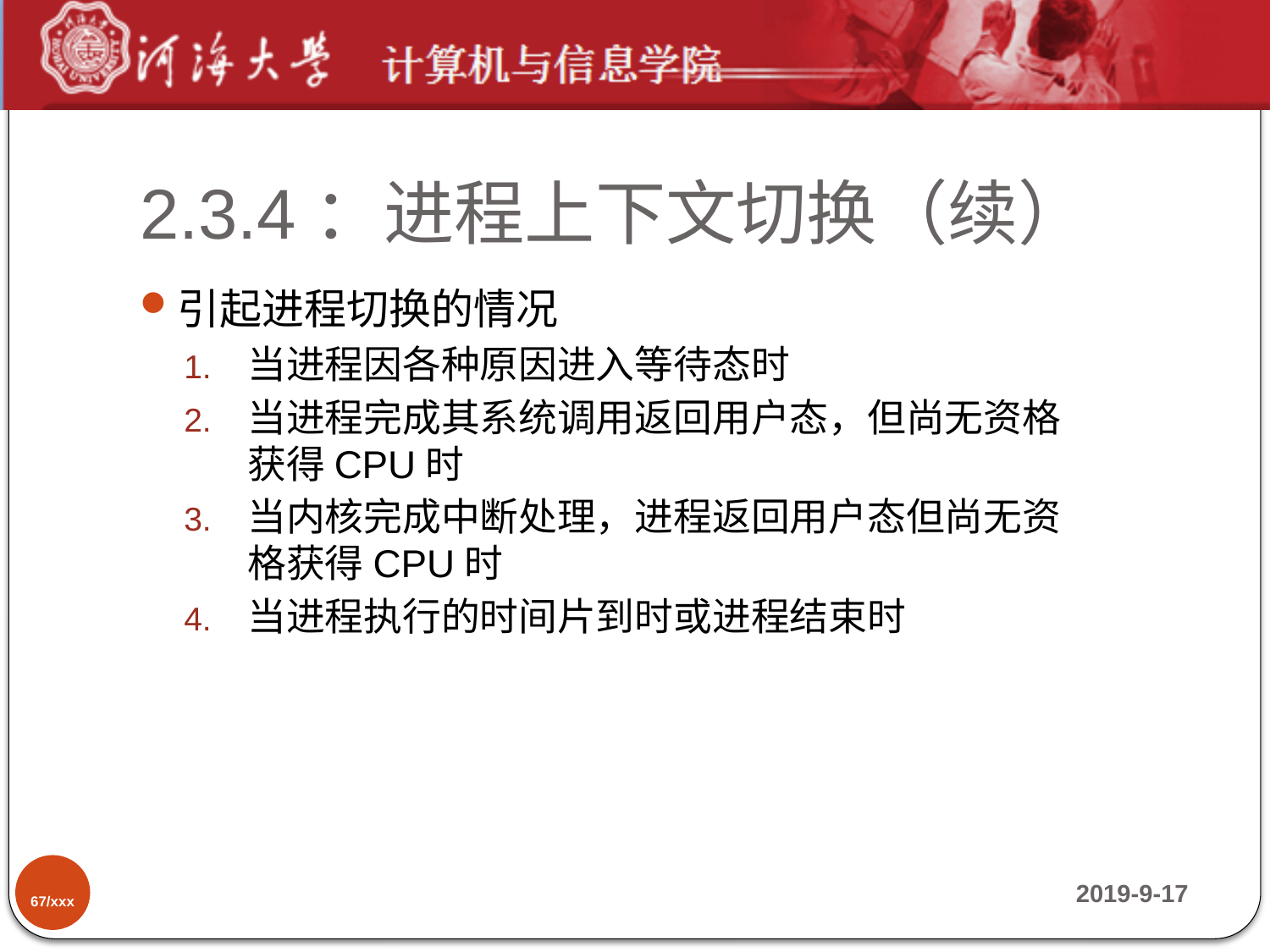

# 2.3.4：进程上下文切换（续）
引起进程切换的情况
当进程因各种原因进入等待态时
当进程完成其系统调用返回用户态，但尚无资格获得CPU时
当内核完成中断处理，进程返回用户态但尚无资格获得CPU时
当进程执行的时间片到时或进程结束时

67/xxx
2019-9-17